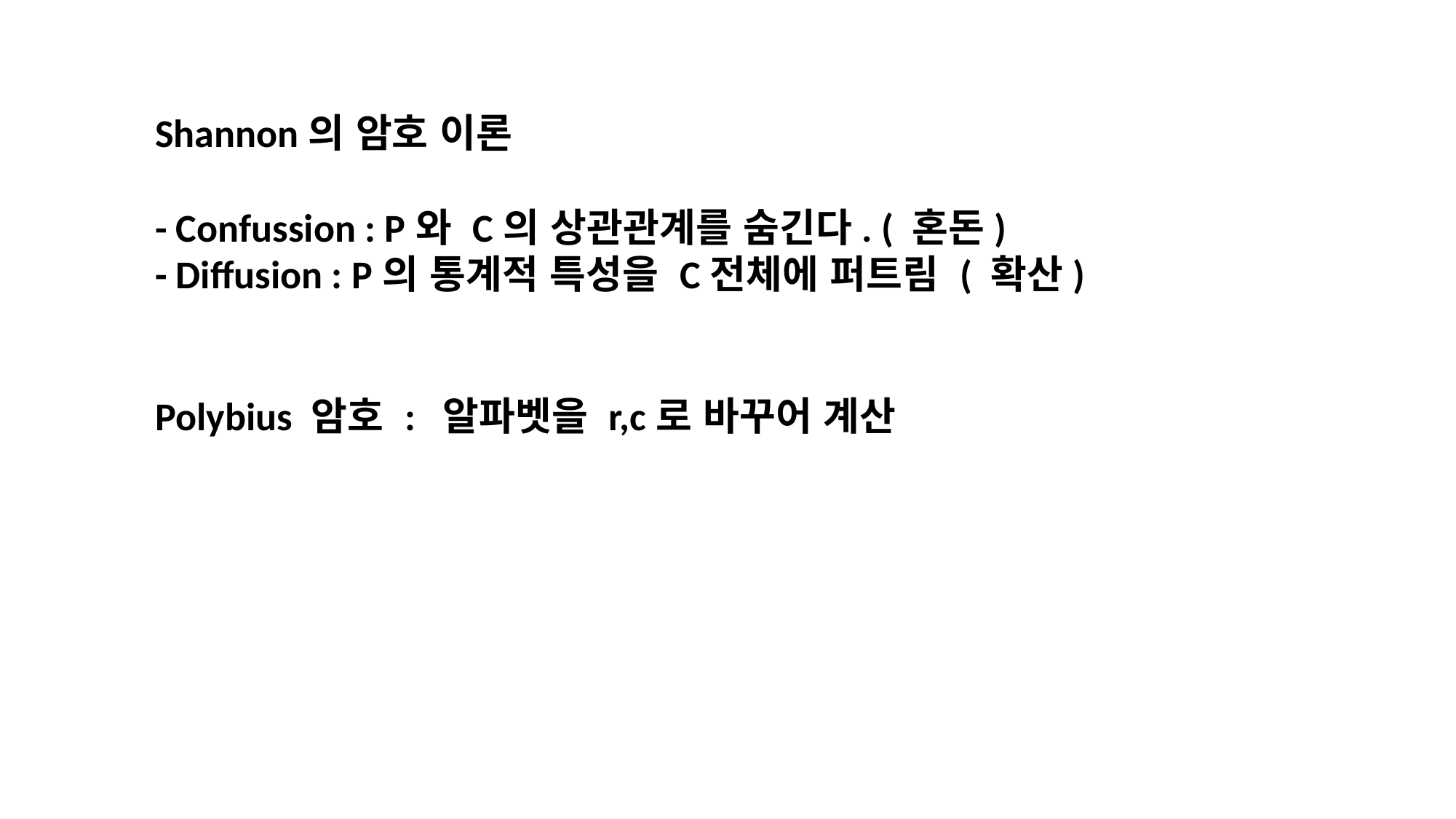

Shannon의 암호 이론

- Confussion : P와 C의 상관관계를 숨긴다. ( 혼돈)
- Diffusion : P의 통계적 특성을 C전체에 퍼트림 ( 확산)

Polybius 암호 :  알파벳을 r,c로 바꾸어 계산